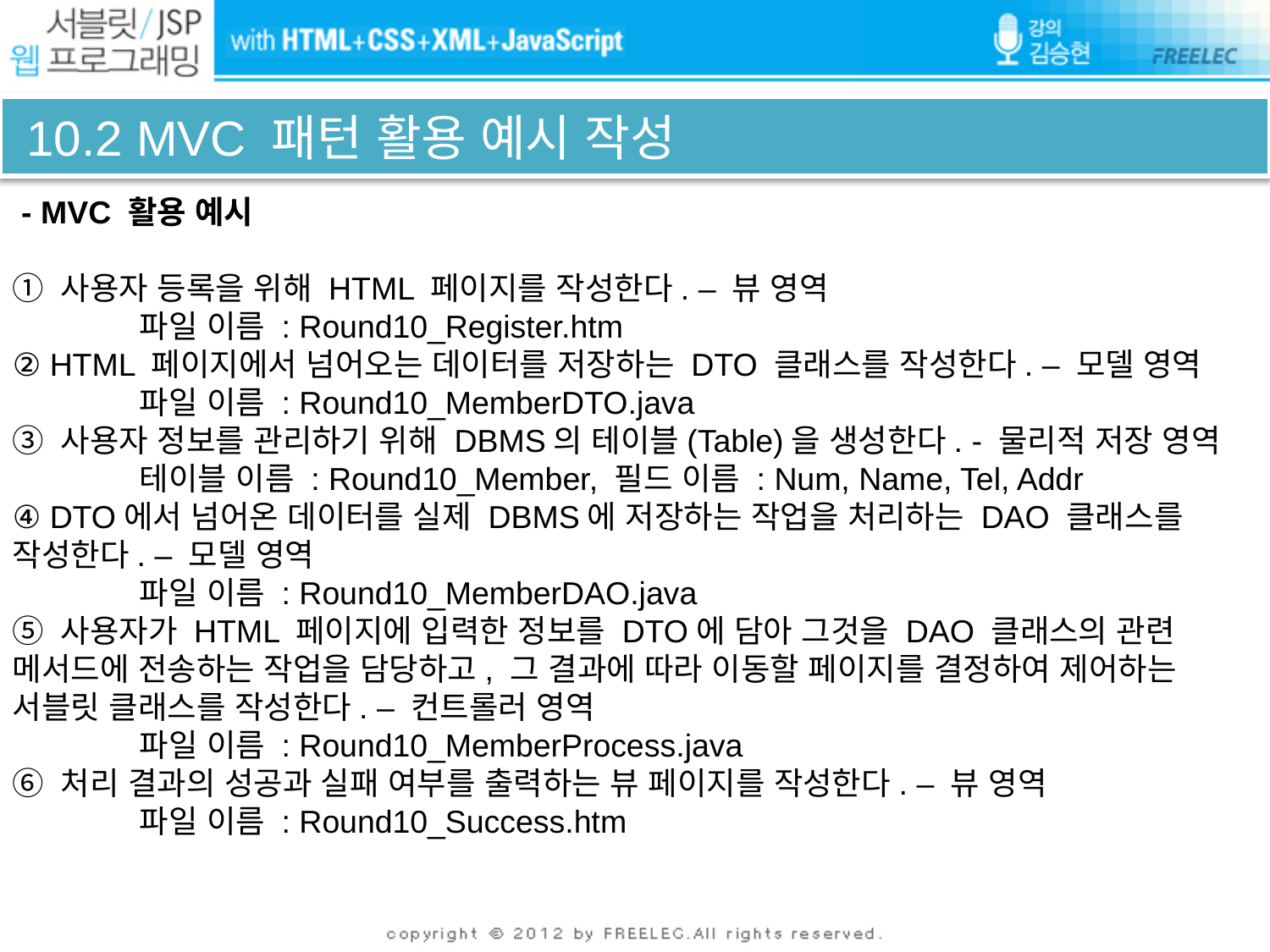

# 10.2 MVC 패턴 활용 예시 작성
 - MVC 활용 예시

① 사용자 등록을 위해 HTML 페이지를 작성한다. – 뷰 영역
	파일 이름 : Round10_Register.htm
② HTML 페이지에서 넘어오는 데이터를 저장하는 DTO 클래스를 작성한다. – 모델 영역
	파일 이름 : Round10_MemberDTO.java
③ 사용자 정보를 관리하기 위해 DBMS의 테이블(Table)을 생성한다. - 물리적 저장 영역
	테이블 이름 : Round10_Member, 필드 이름 : Num, Name, Tel, Addr
④ DTO에서 넘어온 데이터를 실제 DBMS에 저장하는 작업을 처리하는 DAO 클래스를 작성한다. – 모델 영역
	파일 이름 : Round10_MemberDAO.java
⑤ 사용자가 HTML 페이지에 입력한 정보를 DTO에 담아 그것을 DAO 클래스의 관련 메서드에 전송하는 작업을 담당하고, 그 결과에 따라 이동할 페이지를 결정하여 제어하는 서블릿 클래스를 작성한다. – 컨트롤러 영역
	파일 이름 : Round10_MemberProcess.java
⑥ 처리 결과의 성공과 실패 여부를 출력하는 뷰 페이지를 작성한다. – 뷰 영역
	파일 이름 : Round10_Success.htm